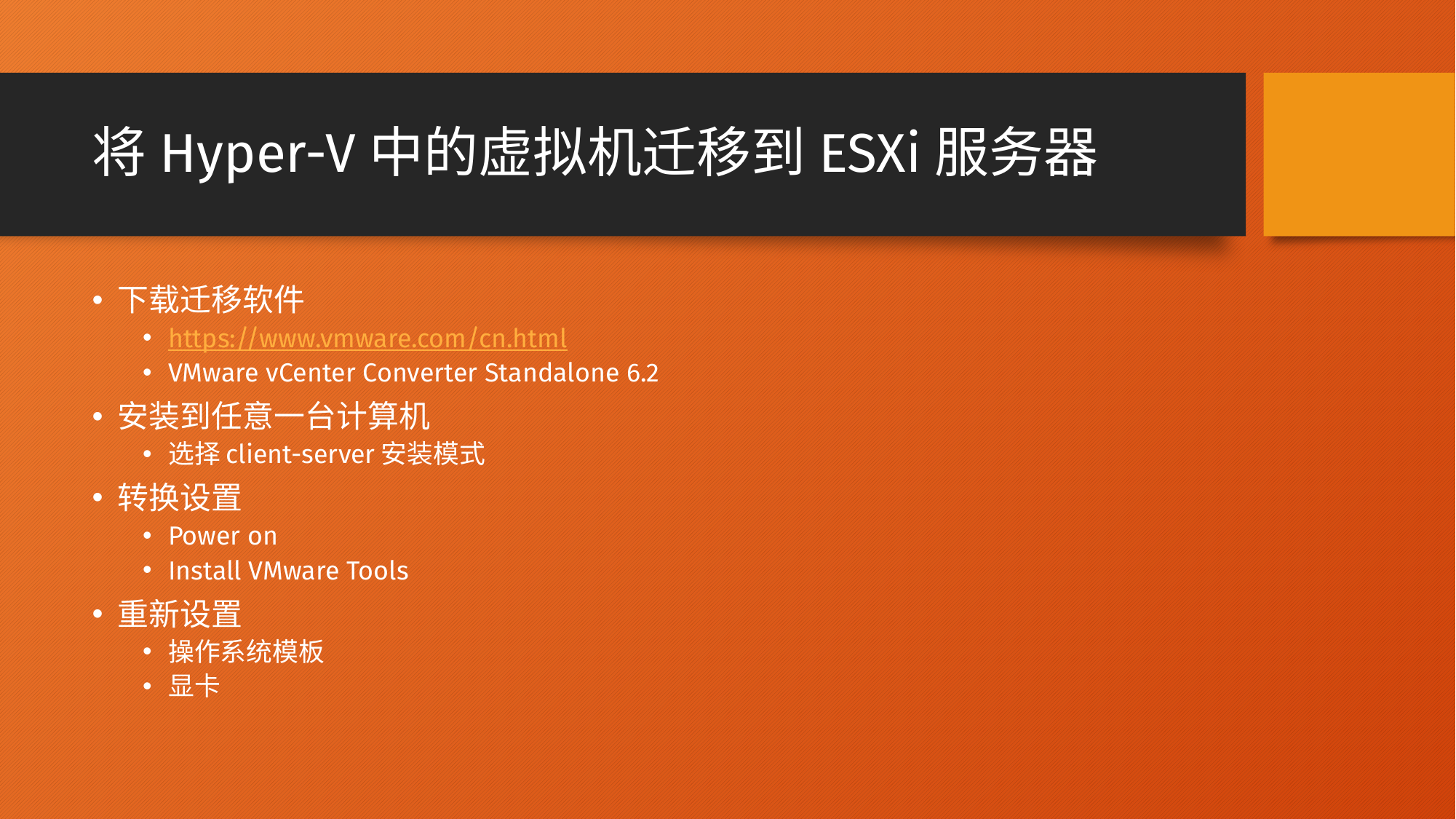

# 将Hyper-V中的虚拟机迁移到ESXi服务器
下载迁移软件
https://www.vmware.com/cn.html
VMware vCenter Converter Standalone 6.2
安装到任意一台计算机
选择client-server安装模式
转换设置
Power on
Install VMware Tools
重新设置
操作系统模板
显卡